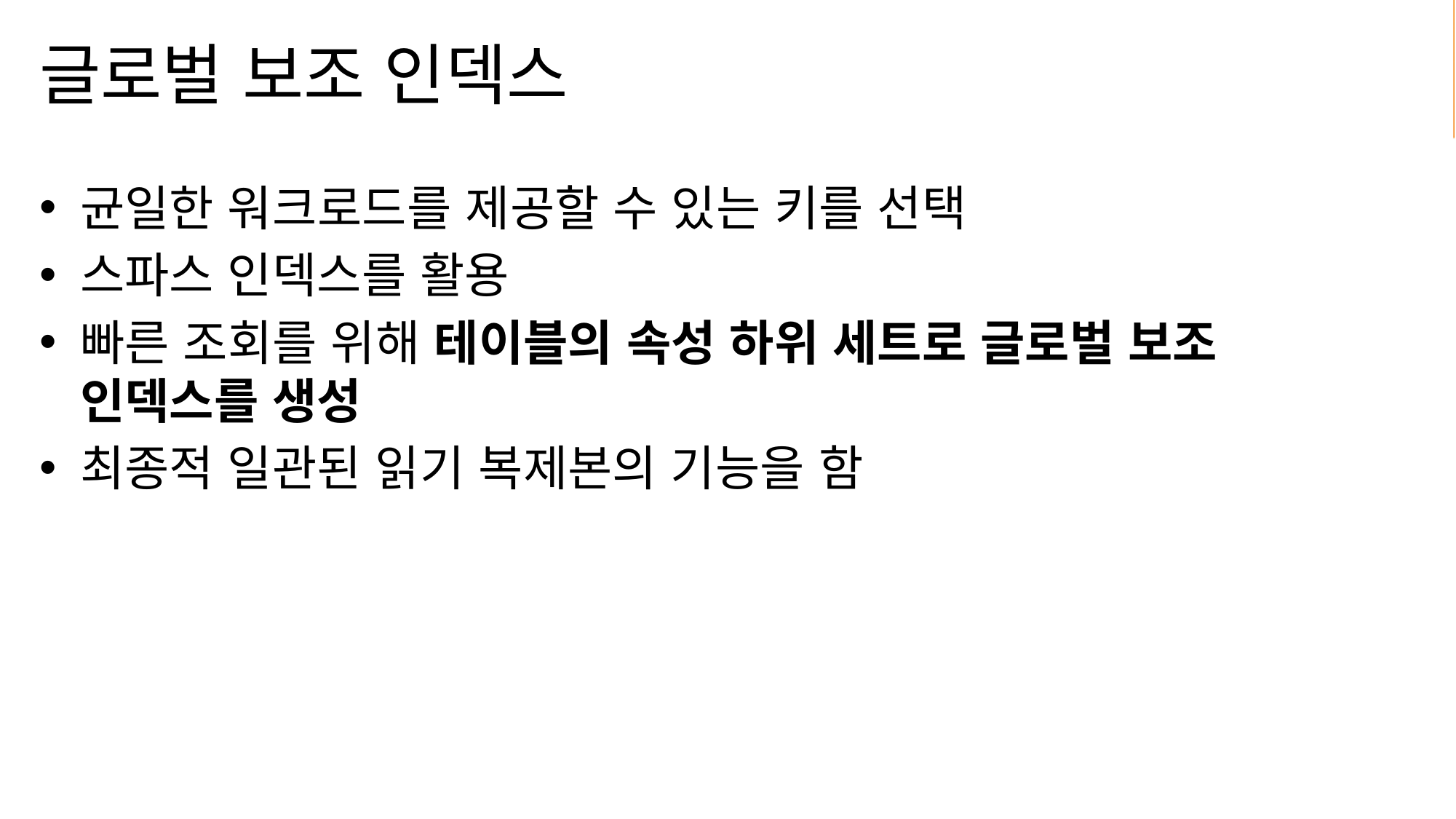

# 글로벌 보조 인덱스
균일한 워크로드를 제공할 수 있는 키를 선택
스파스 인덱스를 활용
빠른 조회를 위해 테이블의 속성 하위 세트로 글로벌 보조 인덱스를 생성
최종적 일관된 읽기 복제본의 기능을 함